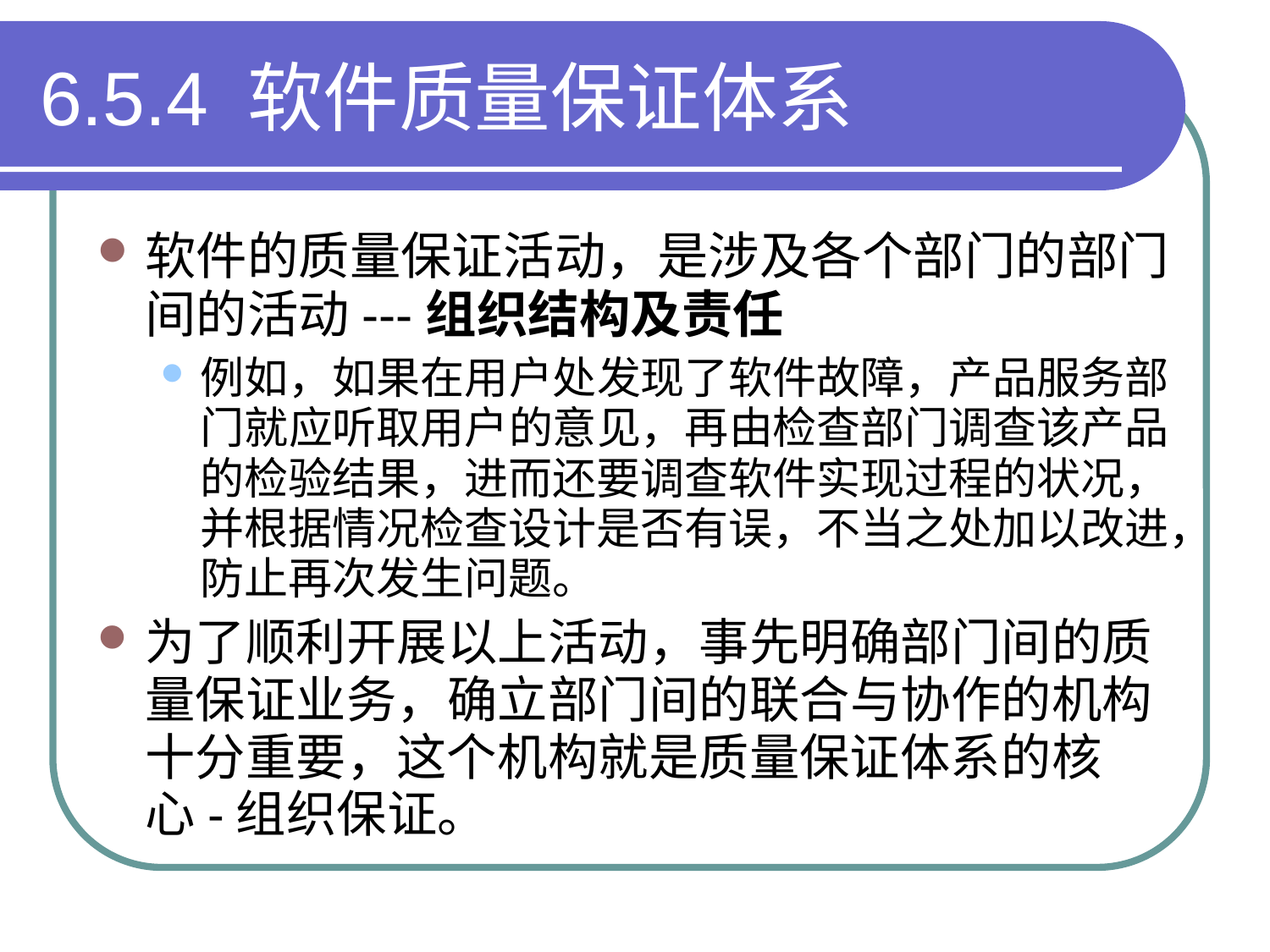

# 6.5.4 软件质量保证体系
软件的质量保证活动，是涉及各个部门的部门间的活动---组织结构及责任
例如，如果在用户处发现了软件故障，产品服务部门就应听取用户的意见，再由检查部门调查该产品的检验结果，进而还要调查软件实现过程的状况，并根据情况检查设计是否有误，不当之处加以改进，防止再次发生问题。
为了顺利开展以上活动，事先明确部门间的质量保证业务，确立部门间的联合与协作的机构十分重要，这个机构就是质量保证体系的核心-组织保证。

79